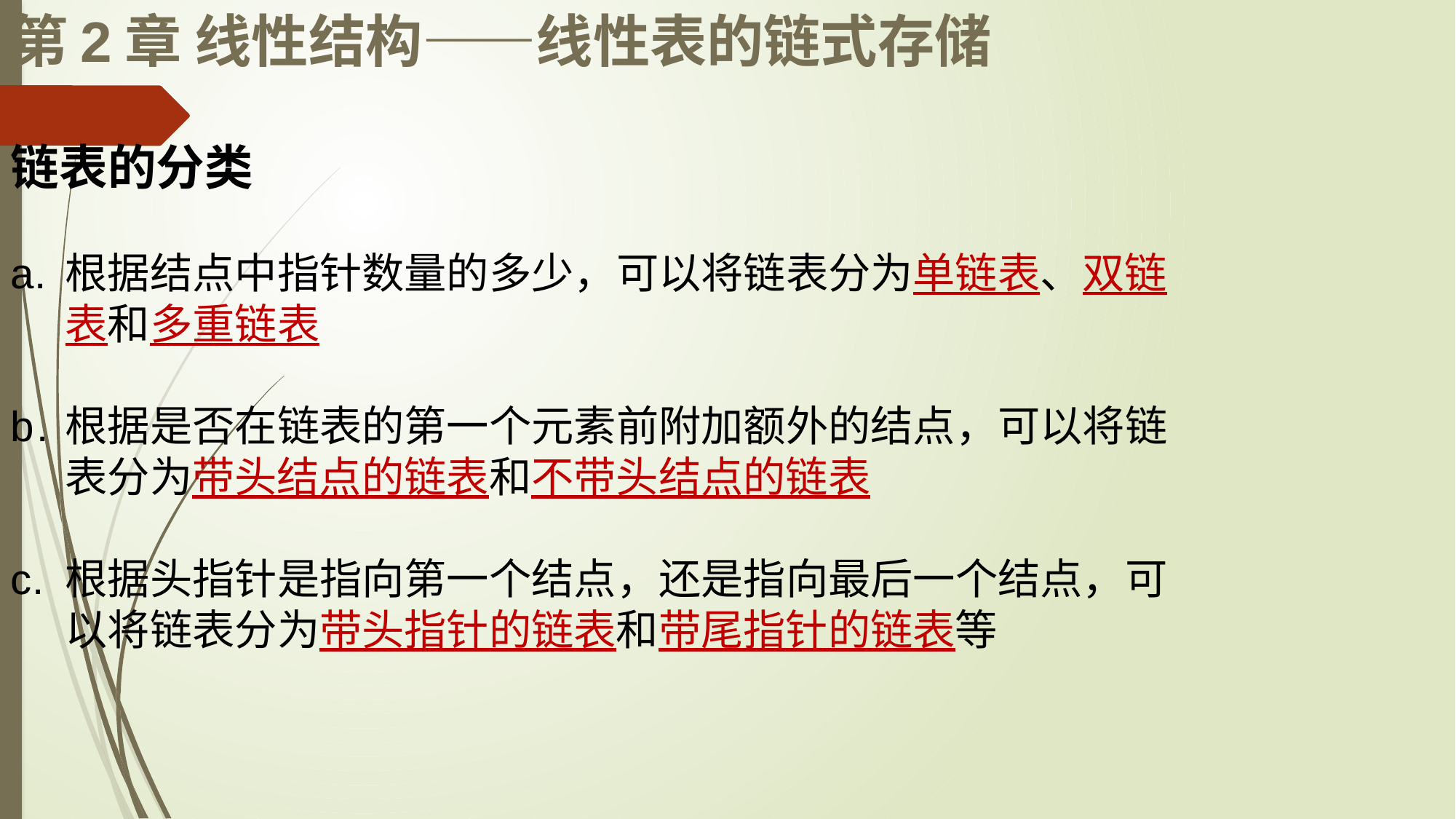

# 第2章 线性结构——线性表的链式存储
链表的分类

根据结点中指针数量的多少，可以将链表分为单链表、双链表和多重链表

根据是否在链表的第一个元素前附加额外的结点，可以将链表分为带头结点的链表和不带头结点的链表

根据头指针是指向第一个结点，还是指向最后一个结点，可以将链表分为带头指针的链表和带尾指针的链表等